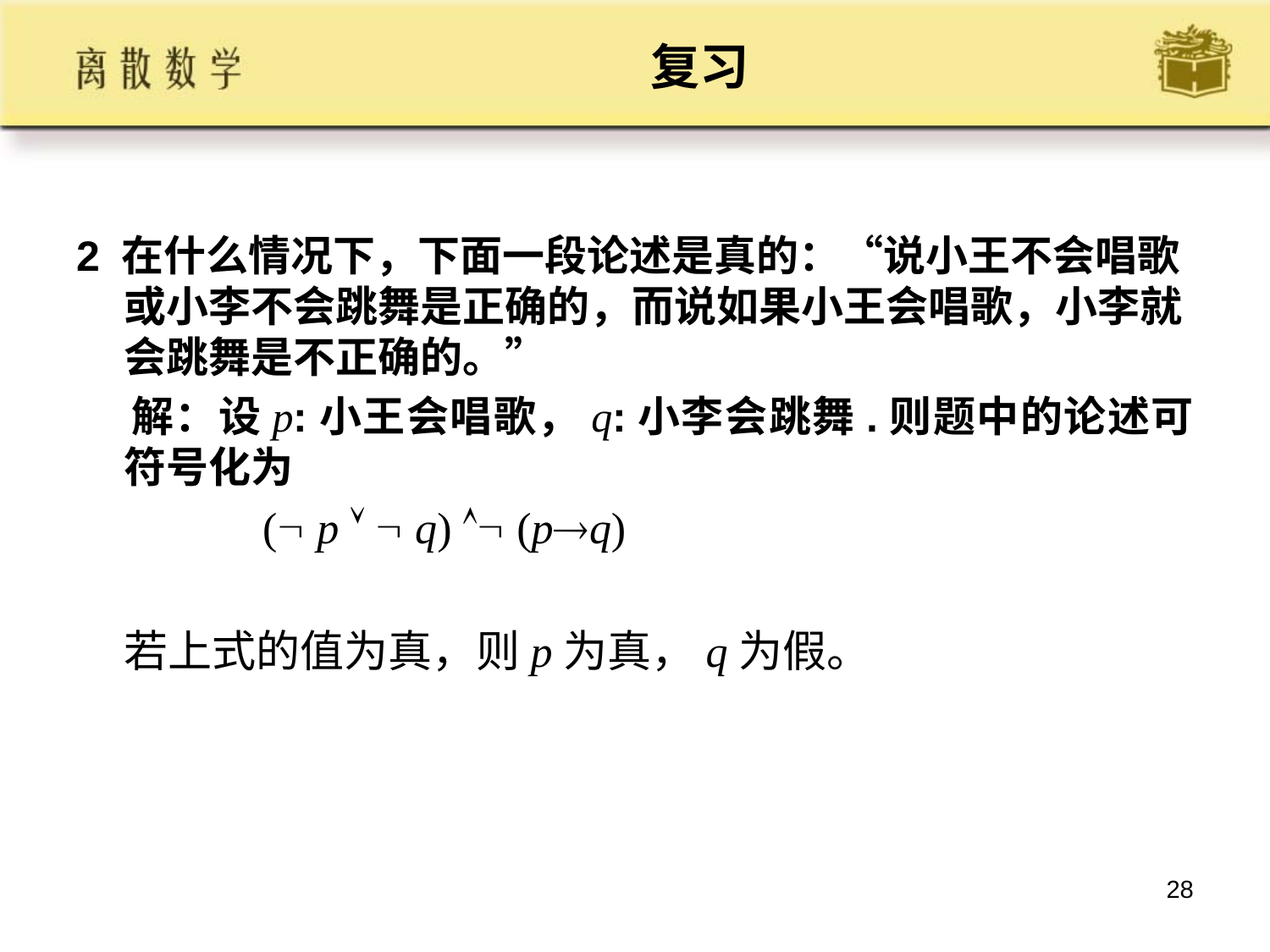

# 复习
2 在什么情况下，下面一段论述是真的：“说小王不会唱歌或小李不会跳舞是正确的，而说如果小王会唱歌，小李就会跳舞是不正确的。”
    解：设p:小王会唱歌，q:小李会跳舞.则题中的论述可符号化为
		 (¬ p ∨ ¬ q) ∧¬ (p→q)

	若上式的值为真，则p为真，q为假。
28